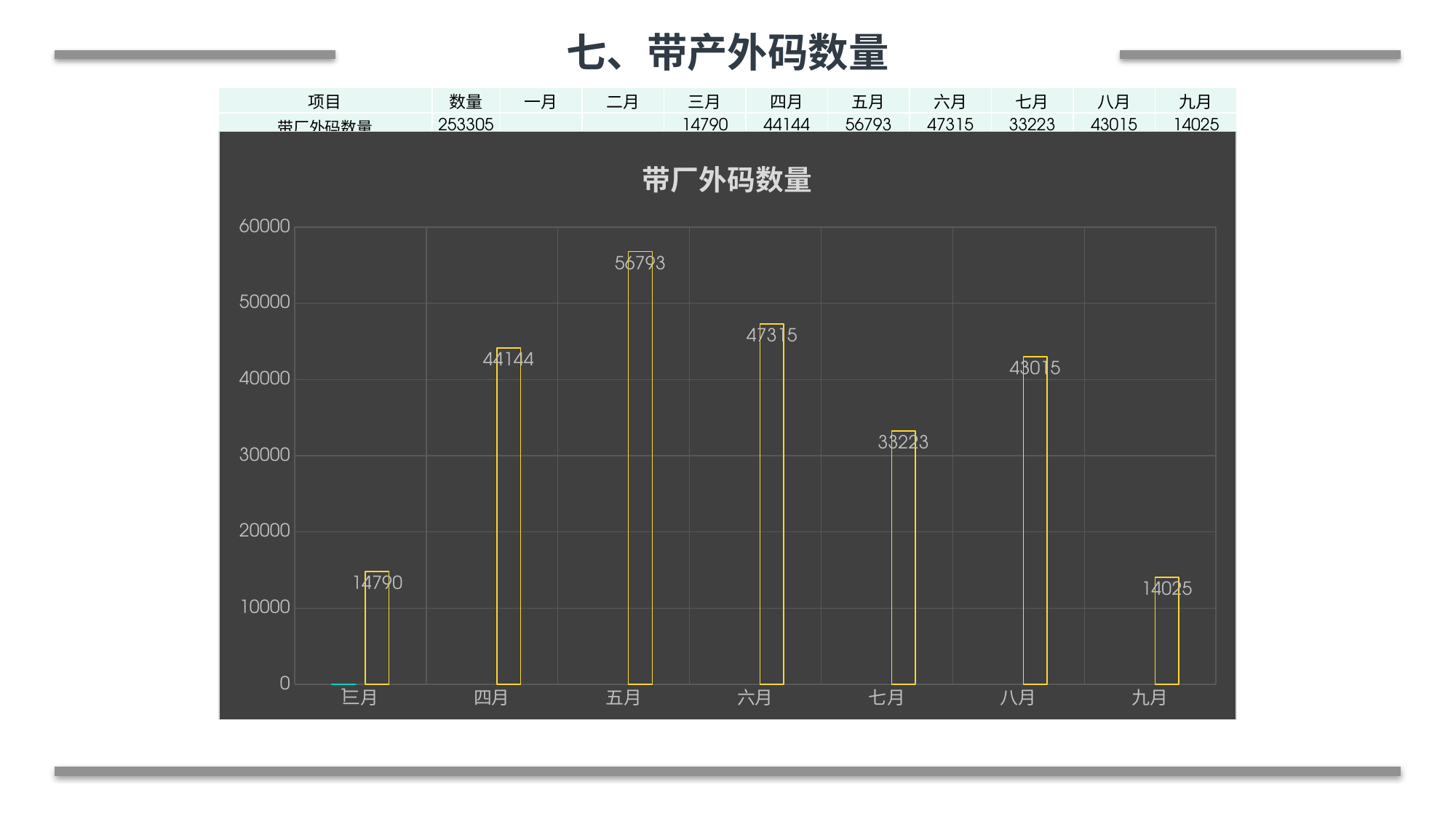

七、带产外码数量
| 项目 | 数量 | 一月 | 二月 | 三月 | 四月 | 五月 | 六月 | 七月 | 八月 | 九月 |
| --- | --- | --- | --- | --- | --- | --- | --- | --- | --- | --- |
| 带厂外码数量 | 253305 |  |  | 14790 | 44144 | 56793 | 47315 | 33223 | 43015 | 14025 |

[unsupported chart]